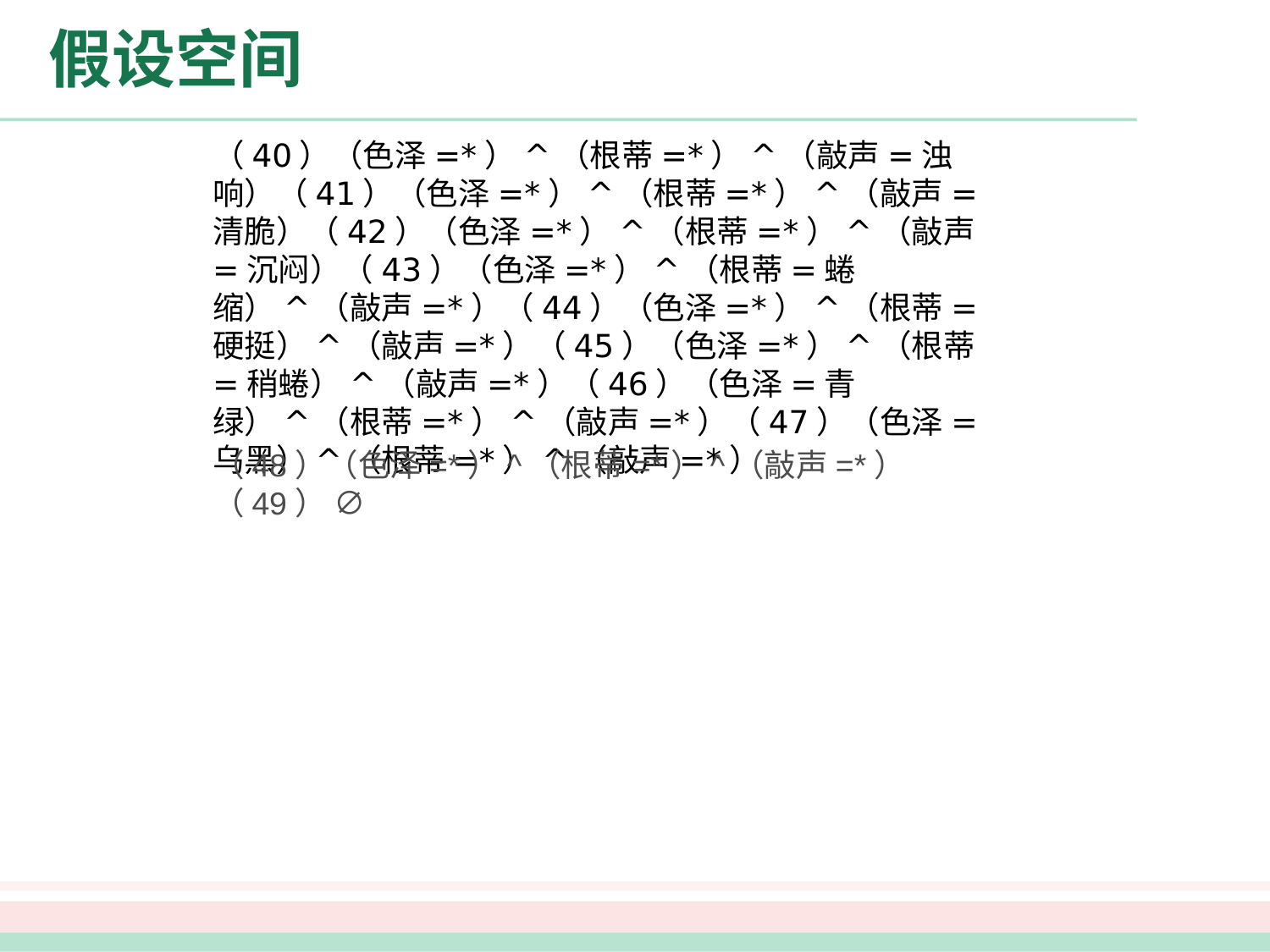

# 假设空间
（40）（色泽=*）^（根蒂=*）^（敲声=浊响）（41）（色泽=*）^（根蒂=*）^（敲声=清脆）（42）（色泽=*）^（根蒂=*）^（敲声=沉闷）（43）（色泽=*）^（根蒂=蜷缩）^（敲声=*）（44）（色泽=*）^（根蒂=硬挺）^（敲声=*）（45）（色泽=*）^（根蒂=稍蜷）^（敲声=*）（46）（色泽=青绿）^（根蒂=*）^（敲声=*）（47）（色泽=乌黑）^（根蒂=*）^（敲声=*）
（48）（色泽=*）^（根蒂=*）^（敲声=*）
（49） ∅